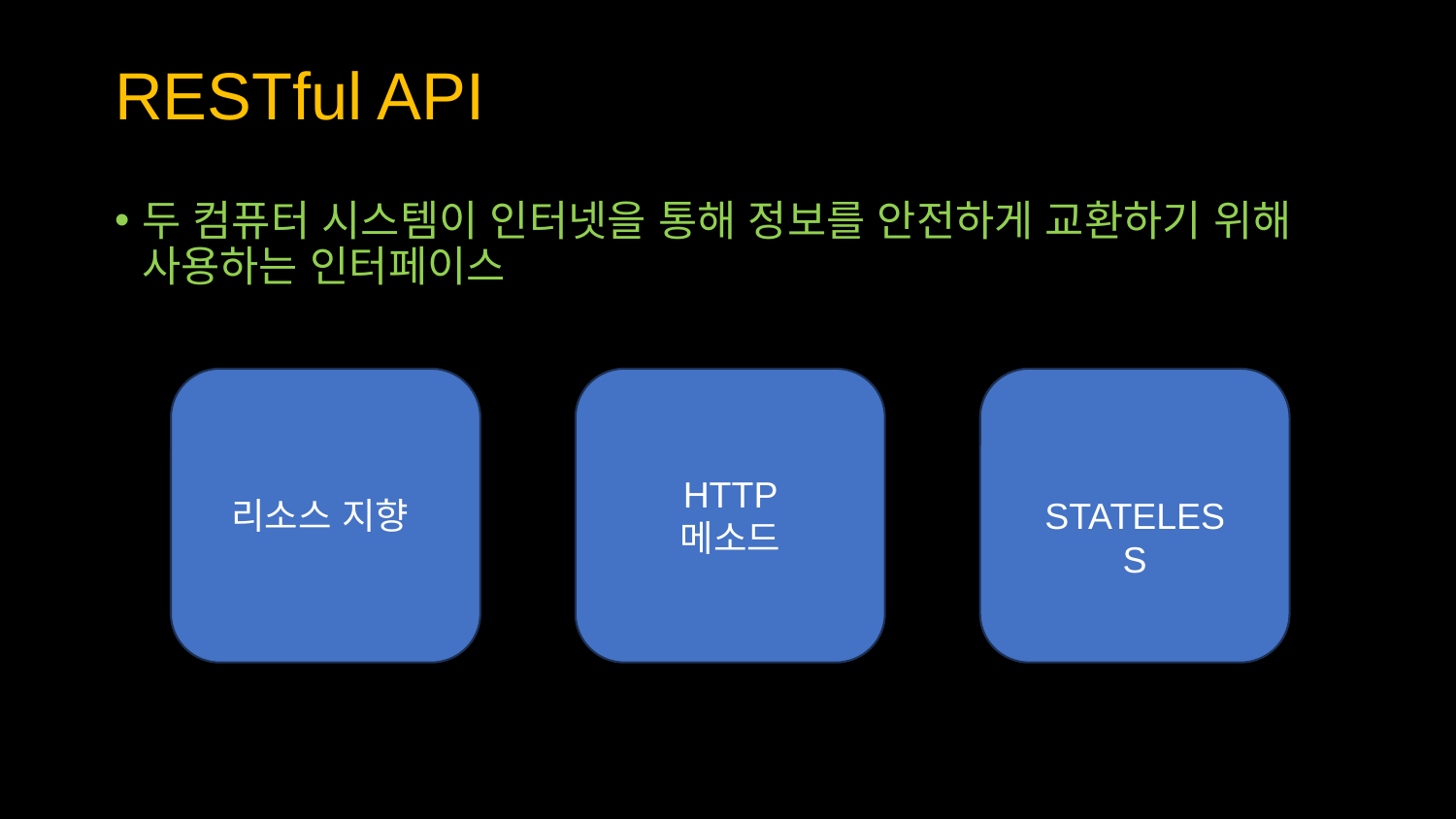

# RESTful API
두 컴퓨터 시스템이 인터넷을 통해 정보를 안전하게 교환하기 위해 사용하는 인터페이스

STATELESS

HTTP 메소드

리소스 지향